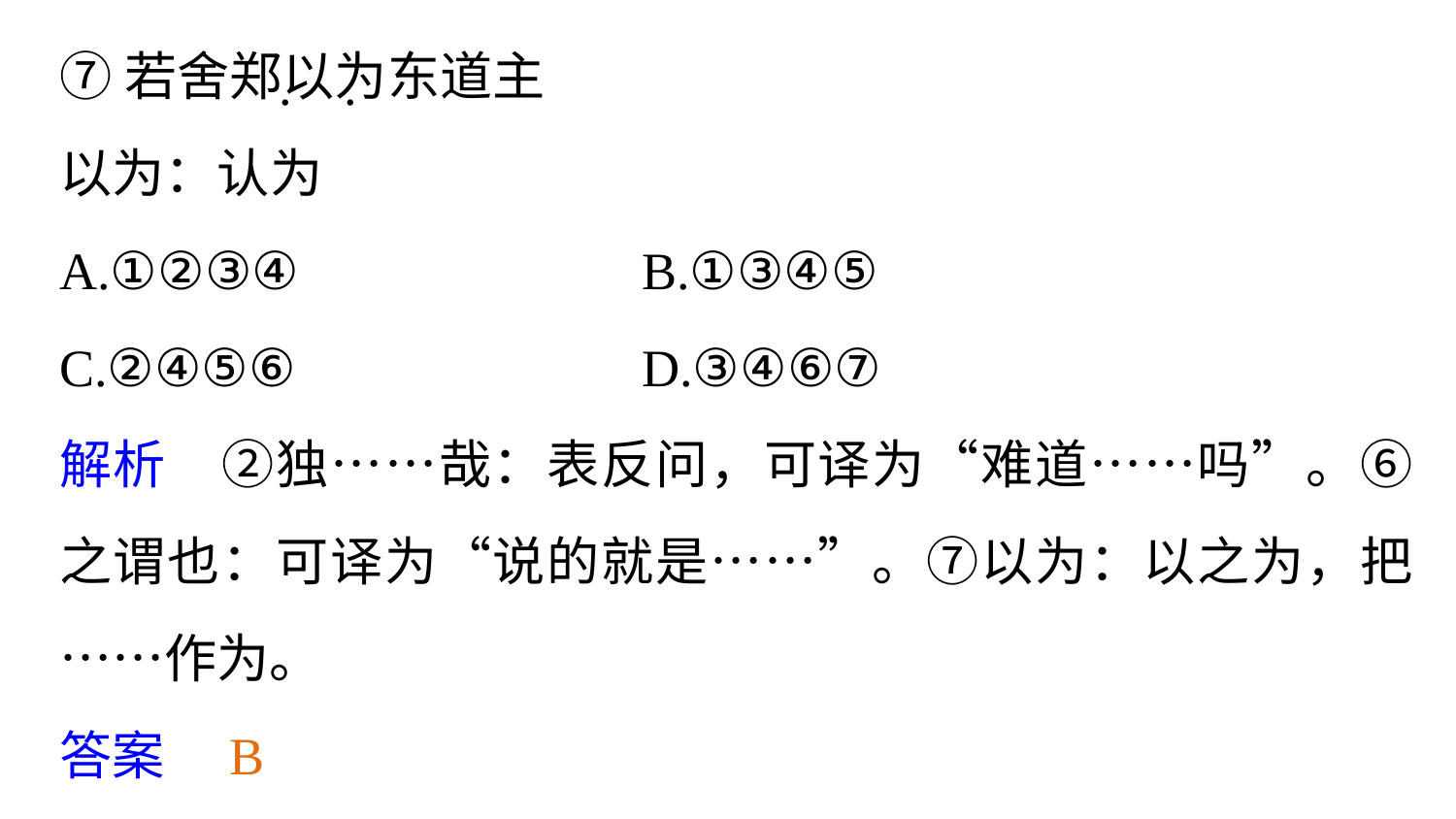

⑦若舍郑以为东道主
以为：认为
A.①②③④  			B.①③④⑤
C.②④⑤⑥  			D.③④⑥⑦
解析　②独……哉：表反问，可译为“难道……吗”。⑥之谓也：可译为“说的就是……”。⑦以为：以之为，把……作为。
答案　B
.    .